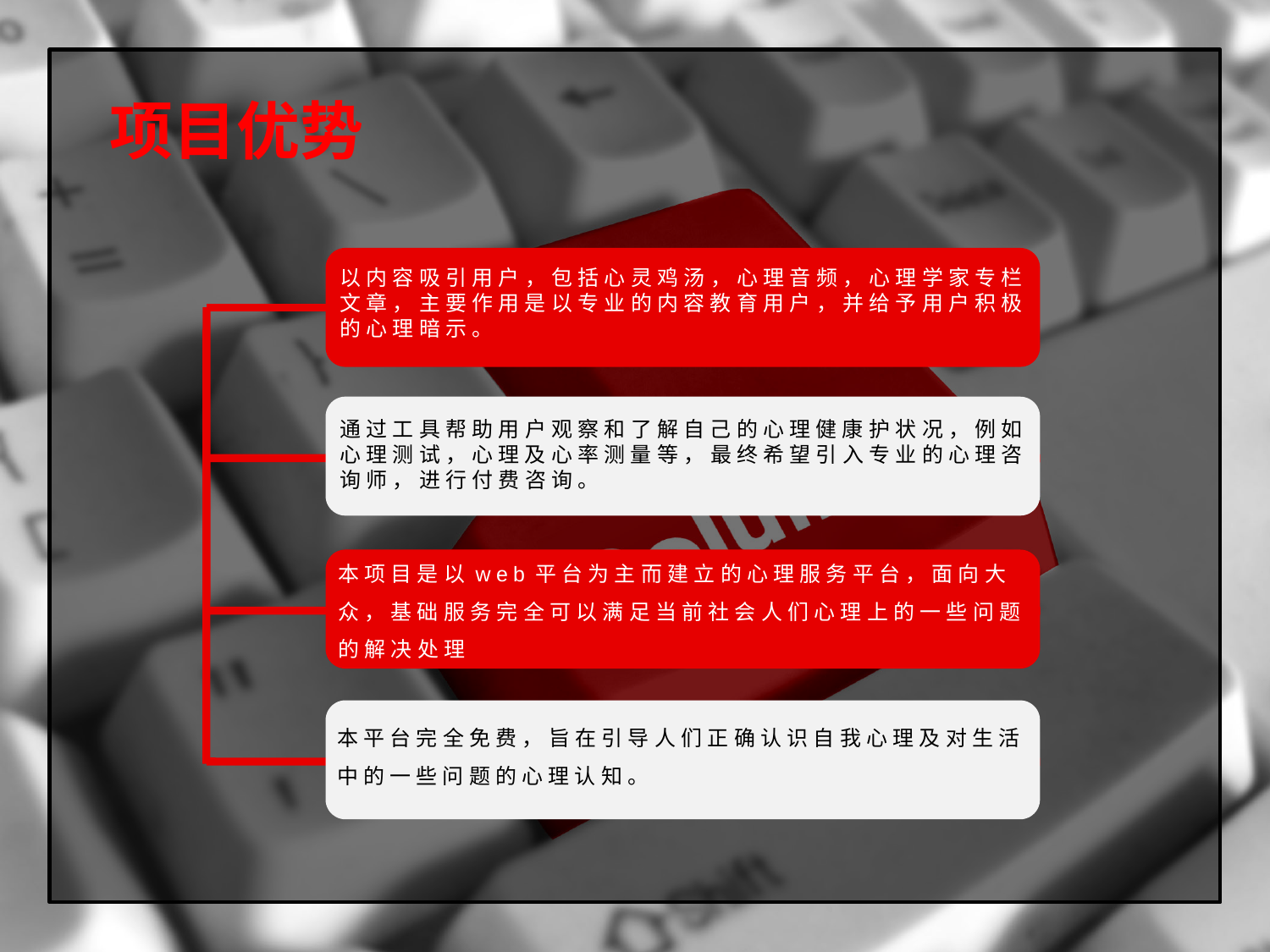

# 项目优势

以内容吸引用户，包括心灵鸡汤，心理音频，心理学家专栏文章，主要作用是以专业的内容教育用户，并给予用户积极的心理暗示。

通过工具帮助用户观察和了解自己的心理健康护状况，例如心理测试，心理及心率测量等，最终希望引入专业的心理咨询师，进行付费咨询。
本项目是以web平台为主而建立的心理服务平台，面向大众，基础服务完全可以满足当前社会人们心理上的一些问题的解决处理

本平台完全免费，旨在引导人们正确认识自我心理及对生活中的一些问题的心理认知。